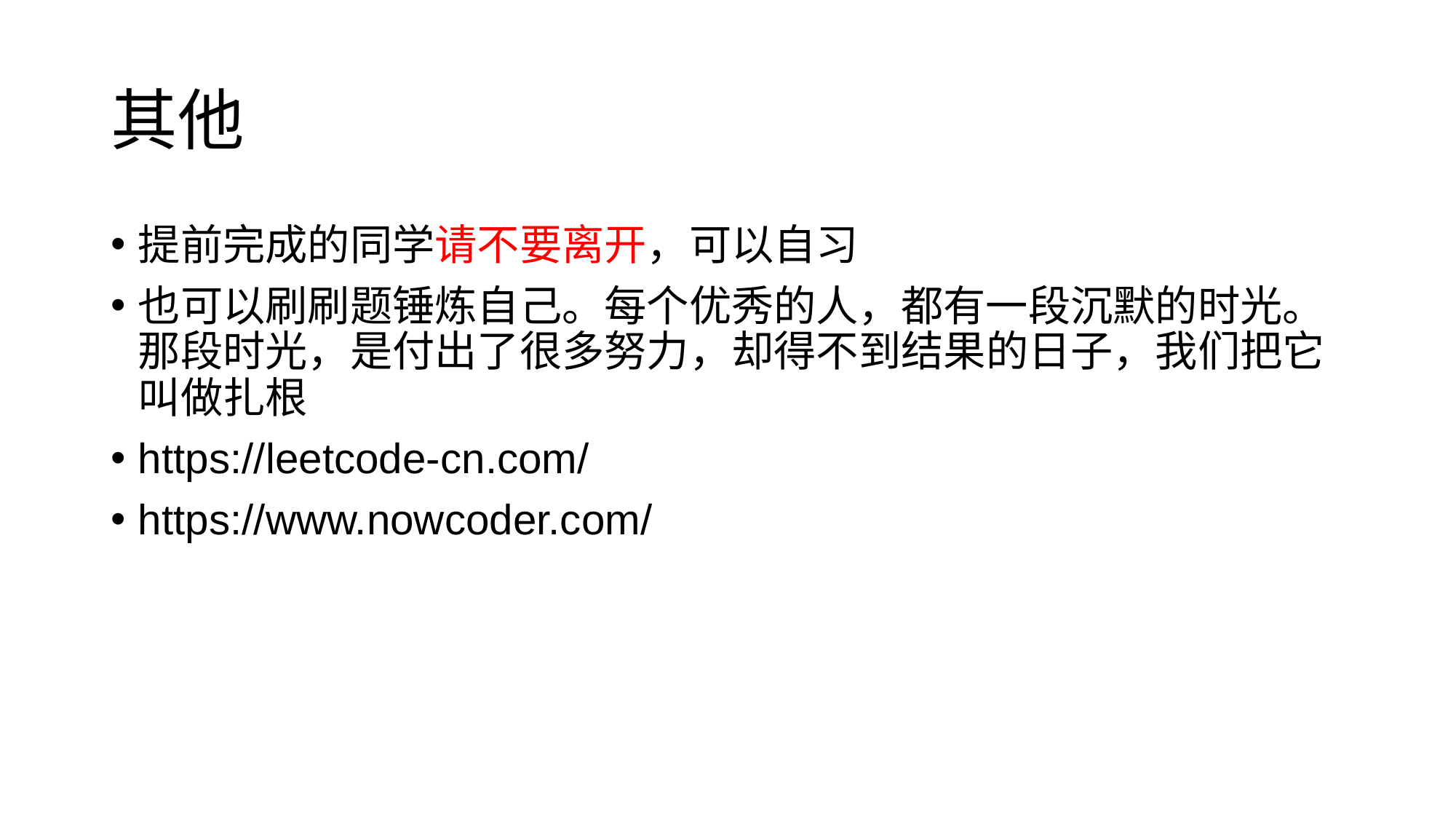

# 其他
提前完成的同学请不要离开，可以自习
也可以刷刷题锤炼自己。每个优秀的人，都有一段沉默的时光。那段时光，是付出了很多努力，却得不到结果的日子，我们把它叫做扎根
https://leetcode-cn.com/
https://www.nowcoder.com/